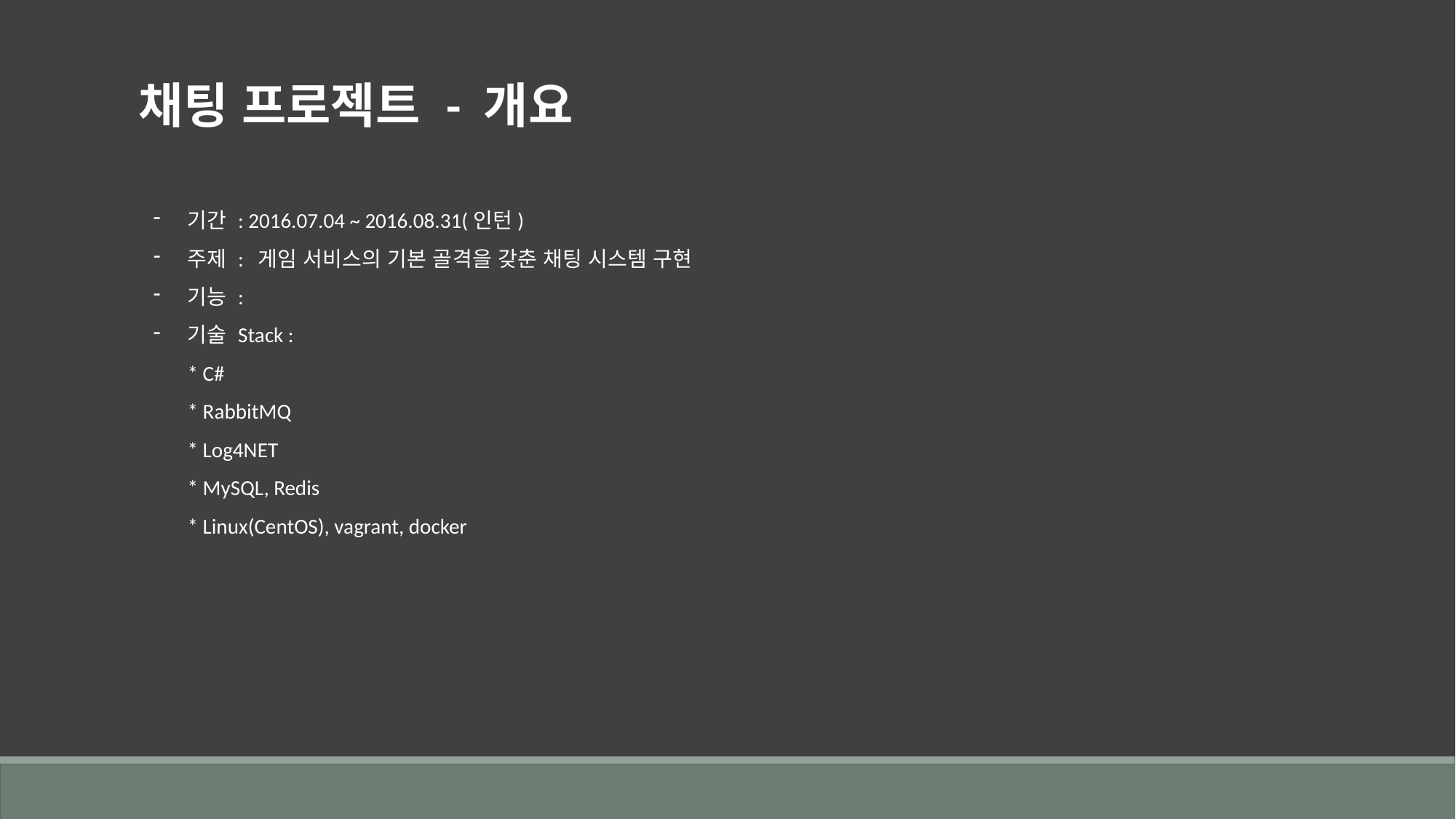

채팅 프로젝트 - 개요
기간 : 2016.07.04 ~ 2016.08.31(인턴)
주제 :  게임 서비스의 기본 골격을 갖춘 채팅 시스템 구현
기능 :
기술 Stack :
* C#
* RabbitMQ
* Log4NET
* MySQL, Redis
* Linux(CentOS), vagrant, docker